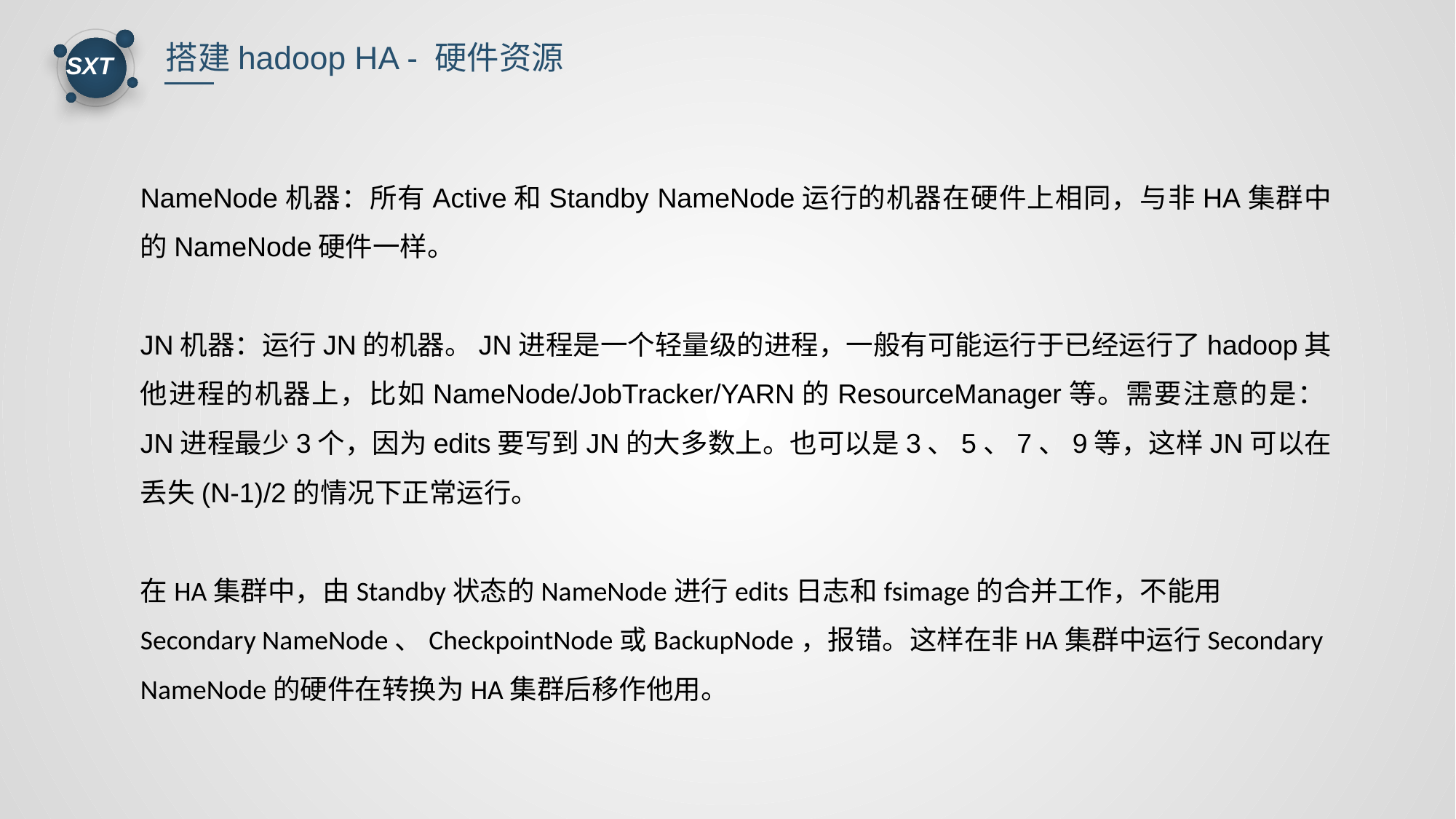

搭建hadoop HA - 硬件资源
NameNode机器：所有Active和Standby NameNode运行的机器在硬件上相同，与非HA集群中的NameNode硬件一样。

JN机器：运行JN的机器。JN进程是一个轻量级的进程，一般有可能运行于已经运行了hadoop其他进程的机器上，比如NameNode/JobTracker/YARN的ResourceManager等。需要注意的是：JN进程最少3个，因为edits要写到JN的大多数上。也可以是3、5、7、9等，这样JN可以在丢失(N-1)/2的情况下正常运行。

在HA集群中，由Standby状态的NameNode进行edits日志和fsimage的合并工作，不能用Secondary NameNode、CheckpointNode或BackupNode，报错。这样在非HA集群中运行Secondary NameNode的硬件在转换为HA集群后移作他用。